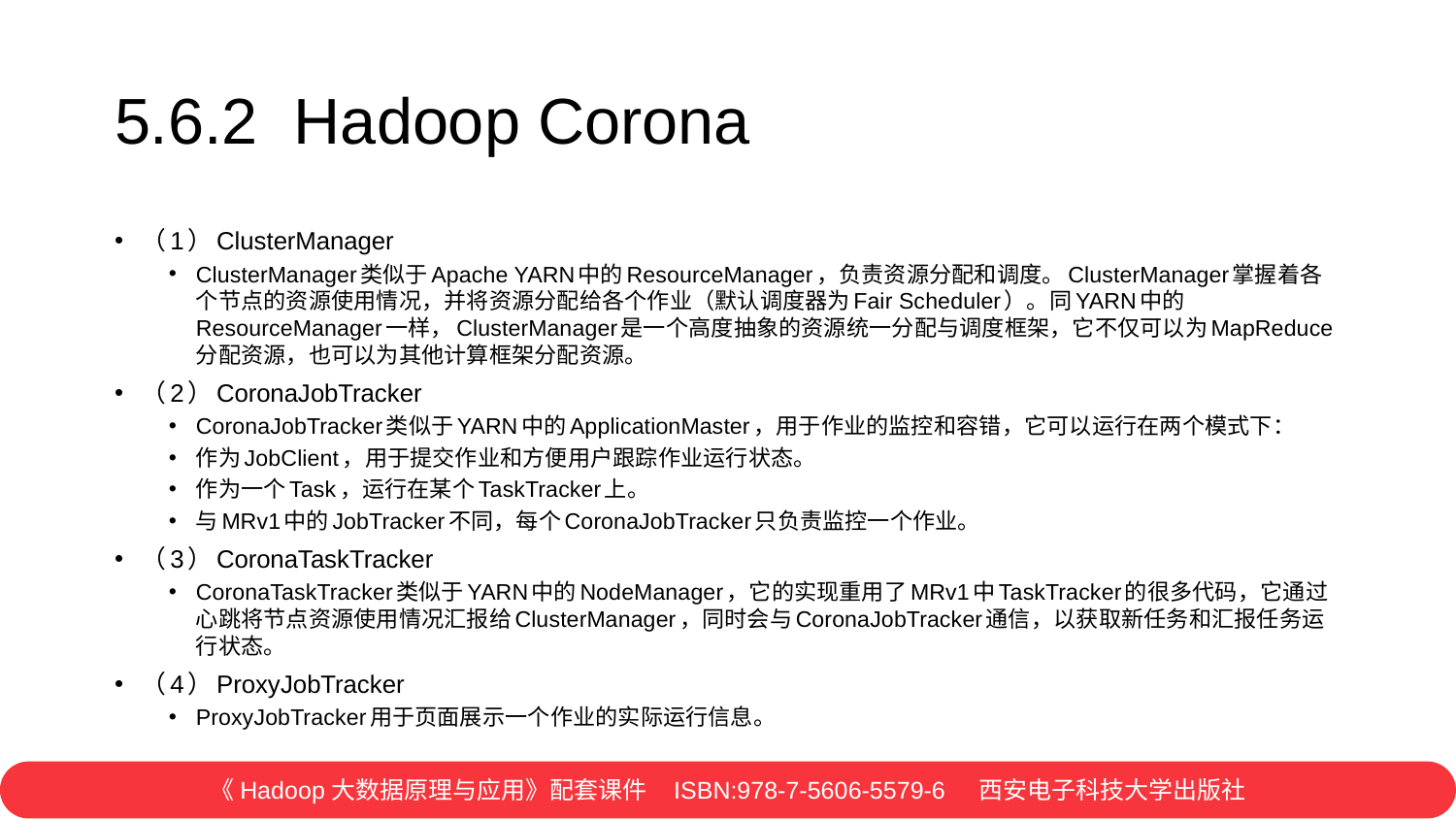

# 5.6.2  Hadoop Corona
（1）ClusterManager
ClusterManager类似于Apache YARN中的ResourceManager，负责资源分配和调度。ClusterManager掌握着各个节点的资源使用情况，并将资源分配给各个作业（默认调度器为Fair Scheduler）。同YARN中的ResourceManager一样，ClusterManager是一个高度抽象的资源统一分配与调度框架，它不仅可以为MapReduce分配资源，也可以为其他计算框架分配资源。
（2）CoronaJobTracker
CoronaJobTracker类似于YARN中的ApplicationMaster，用于作业的监控和容错，它可以运行在两个模式下：
作为JobClient，用于提交作业和方便用户跟踪作业运行状态。
作为一个Task，运行在某个TaskTracker上。
与MRv1中的JobTracker不同，每个CoronaJobTracker只负责监控一个作业。
（3）CoronaTaskTracker
CoronaTaskTracker类似于YARN中的NodeManager，它的实现重用了MRv1中TaskTracker的很多代码，它通过心跳将节点资源使用情况汇报给ClusterManager，同时会与CoronaJobTracker通信，以获取新任务和汇报任务运行状态。
（4）ProxyJobTracker
ProxyJobTracker用于页面展示一个作业的实际运行信息。